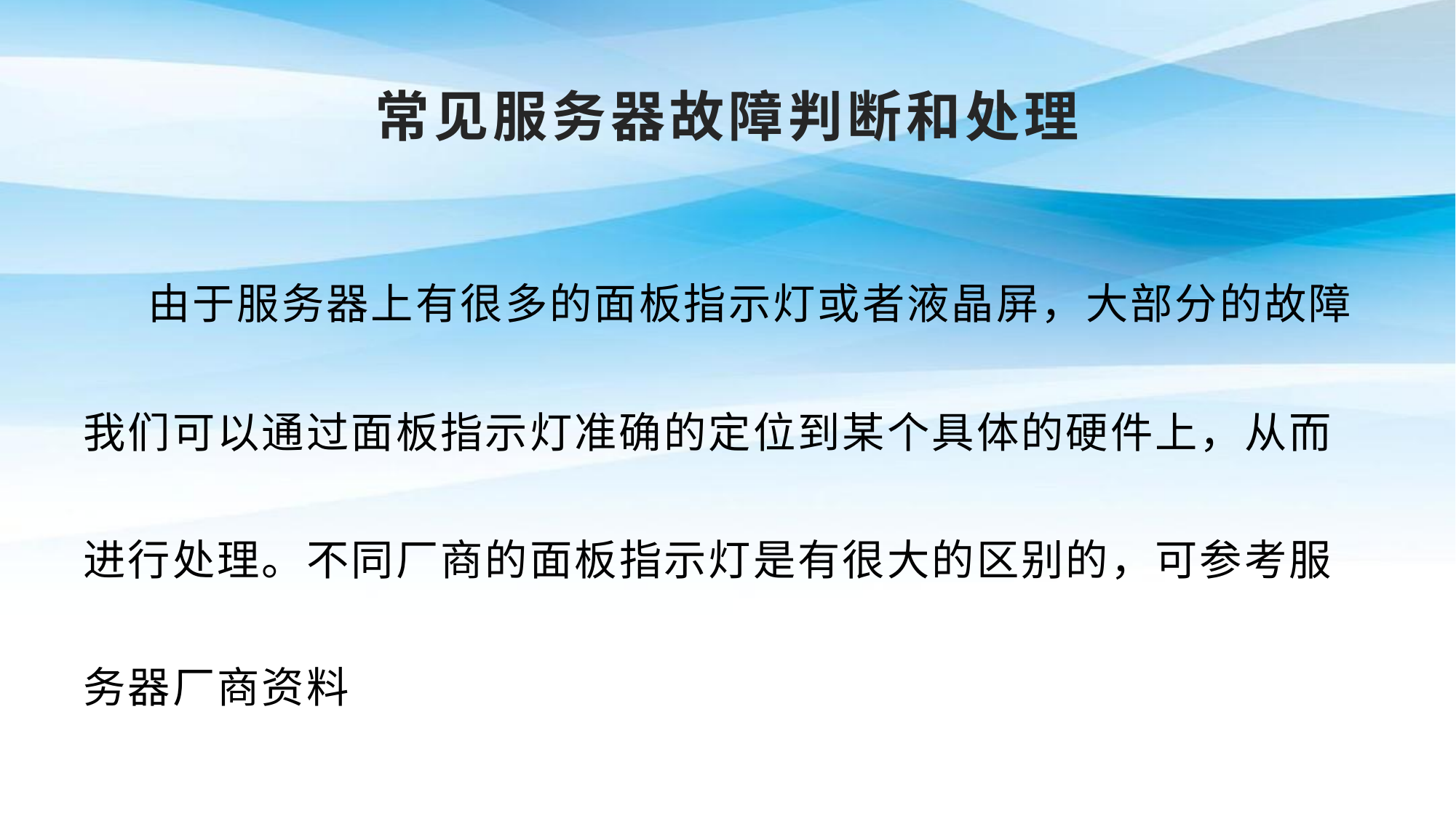

# 常见服务器故障判断和处理
    由于服务器上有很多的面板指示灯或者液晶屏，大部分的故障我们可以通过面板指示灯准确的定位到某个具体的硬件上，从而进行处理。不同厂商的面板指示灯是有很大的区别的，可参考服务器厂商资料